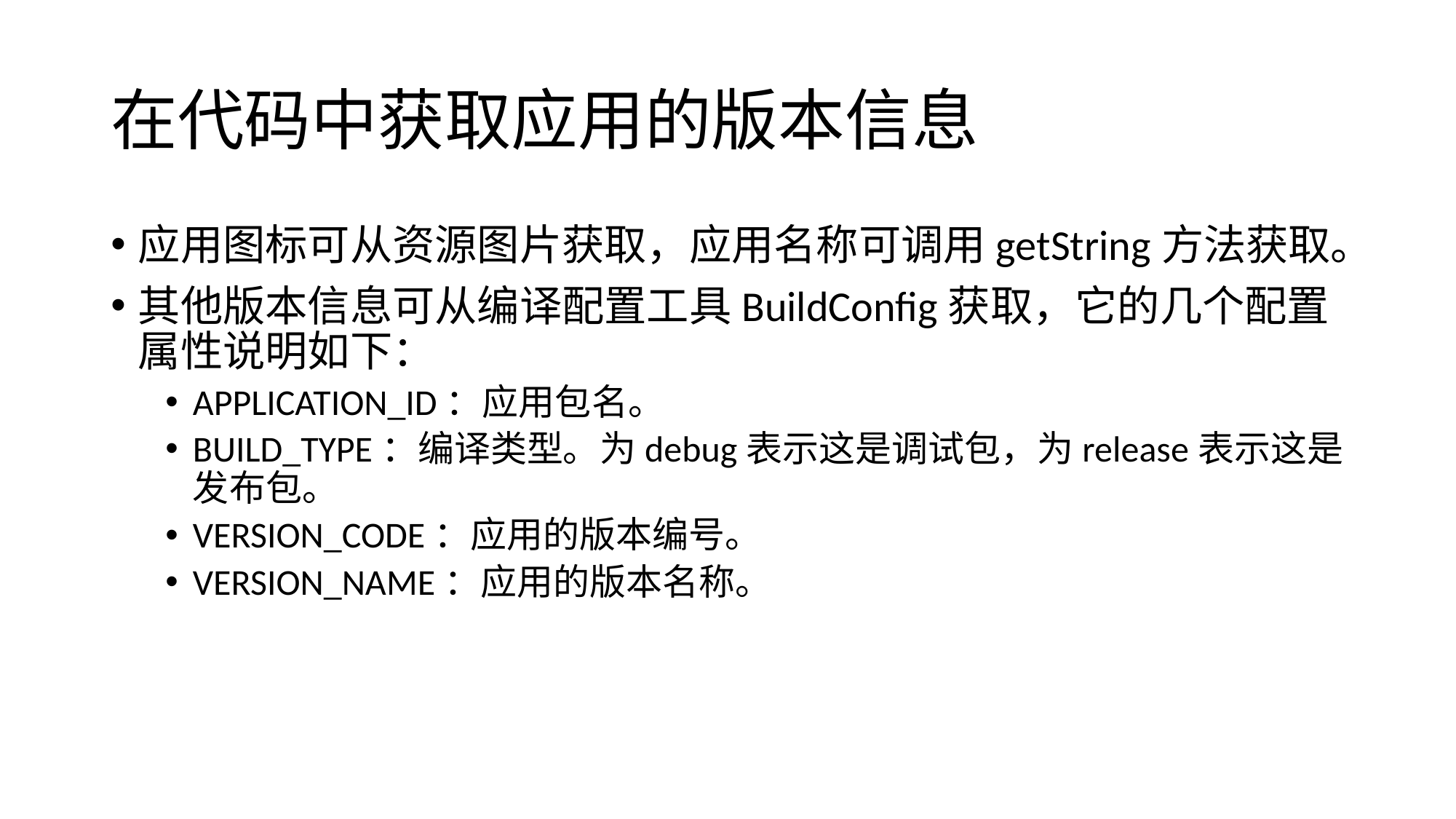

# 在代码中获取应用的版本信息
应用图标可从资源图片获取，应用名称可调用getString方法获取。
其他版本信息可从编译配置工具BuildConfig获取，它的几个配置属性说明如下：
APPLICATION_ID：应用包名。
BUILD_TYPE：编译类型。为debug表示这是调试包，为release表示这是发布包。
VERSION_CODE：应用的版本编号。
VERSION_NAME：应用的版本名称。